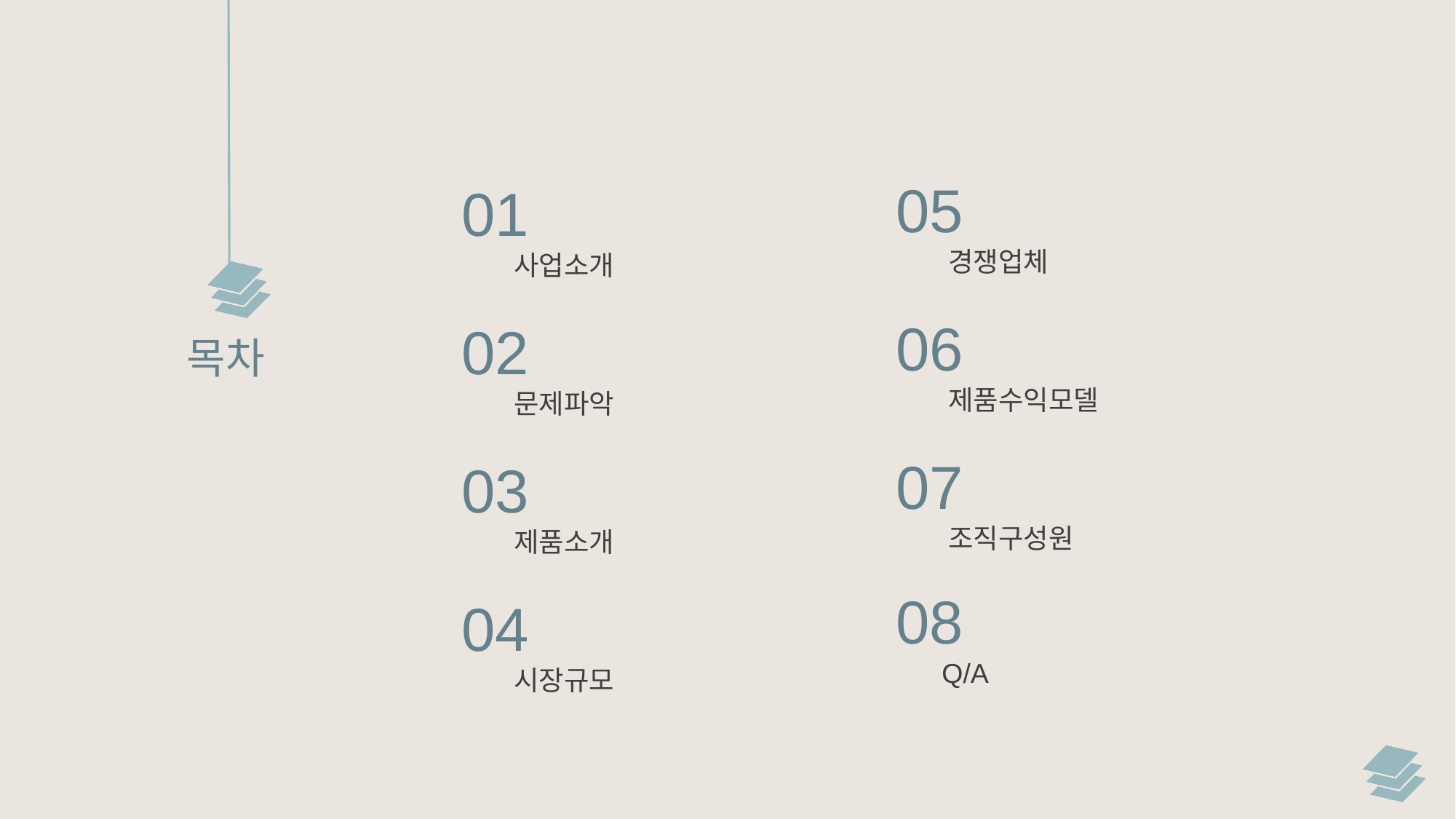

05
      경쟁업체

06
      제품수익모델

07
      조직구성원

08
      Q/A
01
      사업소개

02
      문제파악

03
      제품소개

04
      시장규모

목차